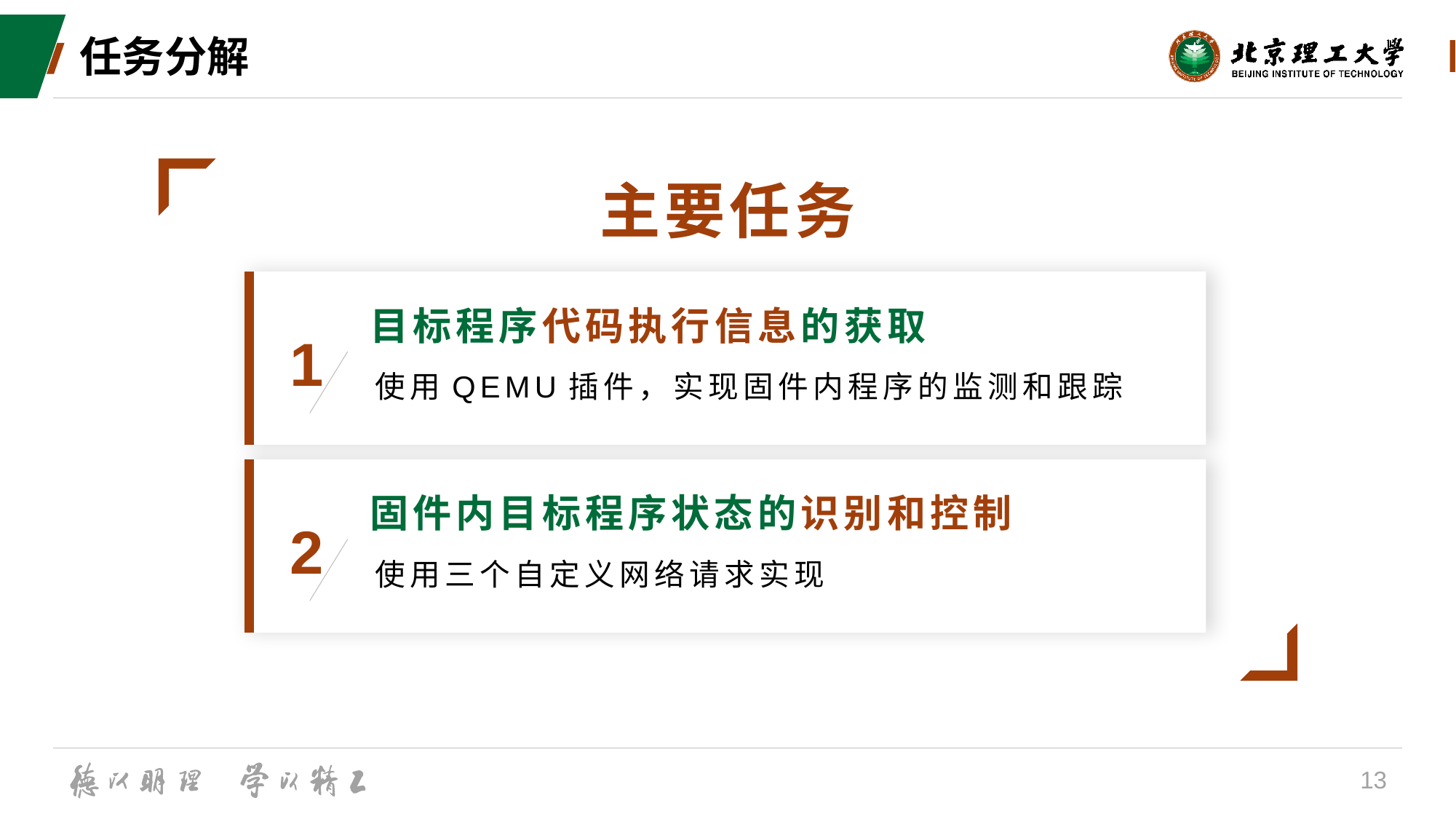

# 任务分解

主要任务

目标程序代码执行信息的获取
1
使用QEMU插件，实现固件内程序的监测和跟踪

固件内目标程序状态的识别和控制
2
使用三个自定义网络请求实现